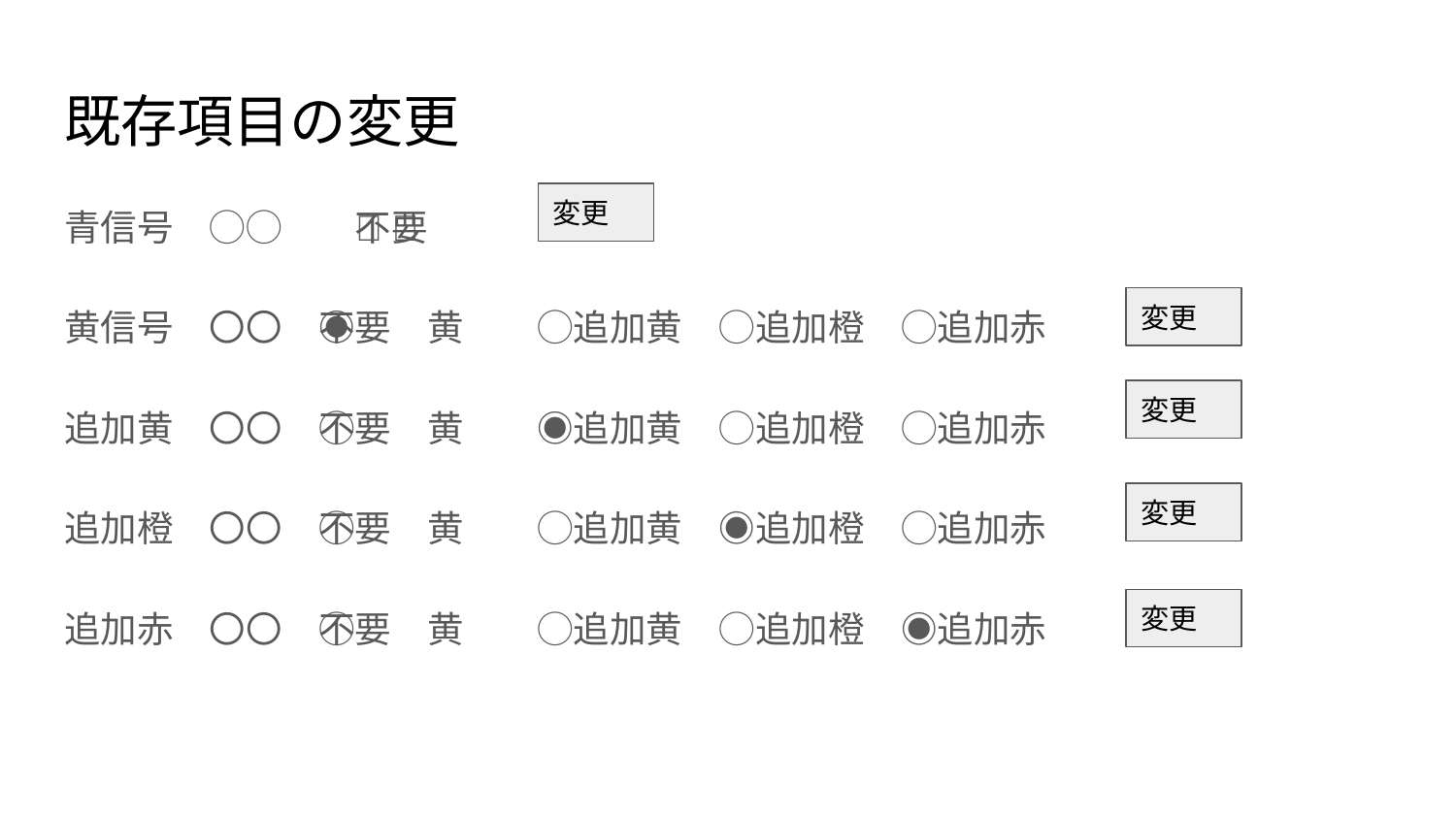

# 既存項目の変更
青信号　◯◯　　☑️不要

黄信号　〇〇　☑️不要　◉黄　◯追加黄　◯追加橙　◯追加赤

追加黄　〇〇　☑️不要　◯黄　◉追加黄　◯追加橙　◯追加赤

追加橙　〇〇　☑️不要　◯黄　◯追加黄　◉追加橙　◯追加赤

追加赤　〇〇　☑️不要　◯黄　◯追加黄　◯追加橙　◉追加赤

変更
変更
変更
変更
変更